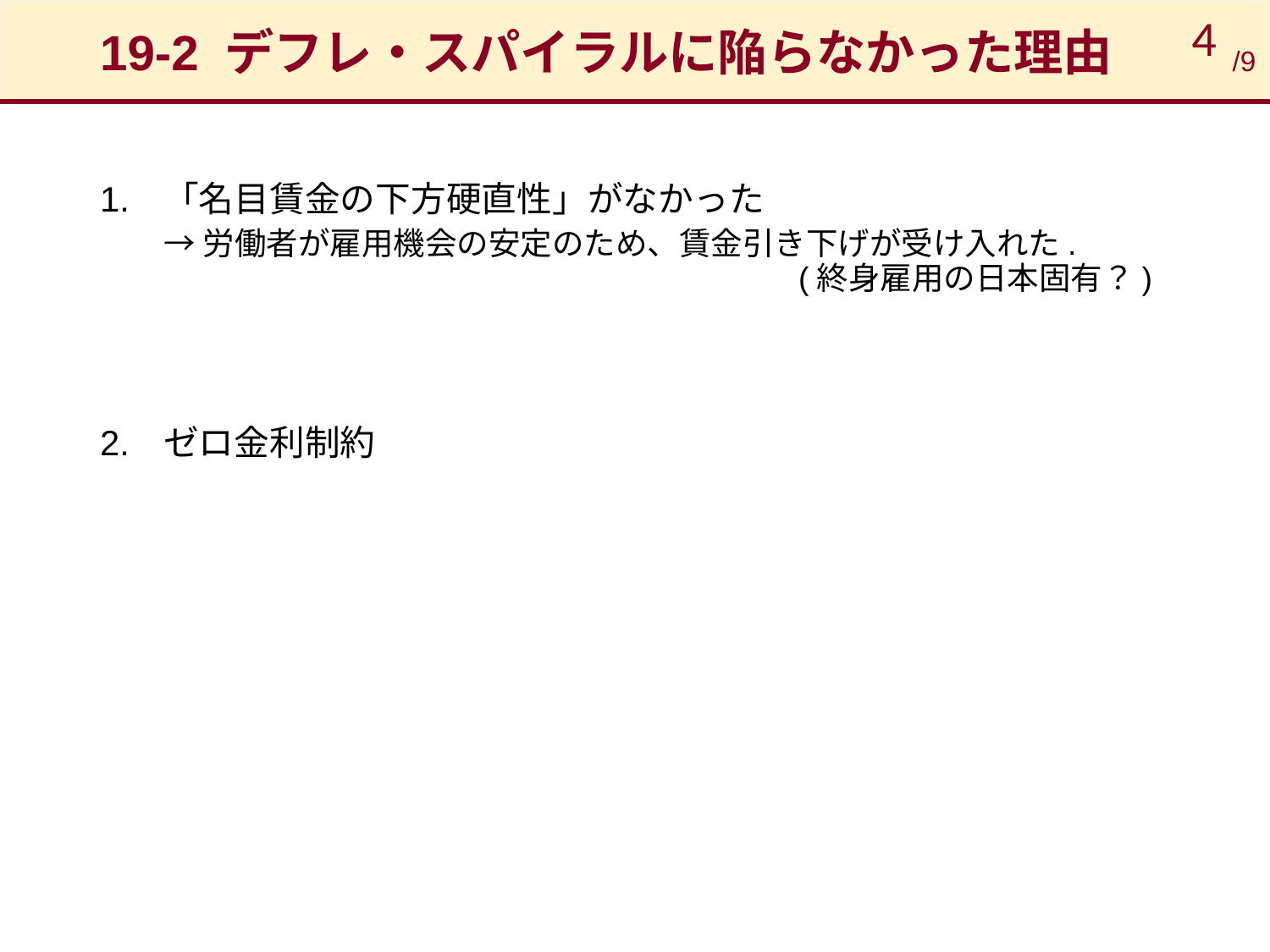

# 19-2 デフレ・スパイラルに陥らなかった理由
4
/9

「名目賃金の下方硬直性」がなかった
→労働者が雇用機会の安定のため、賃金引き下げが受け入れた.
 					(終身雇用の日本固有？)

ゼロ金利制約